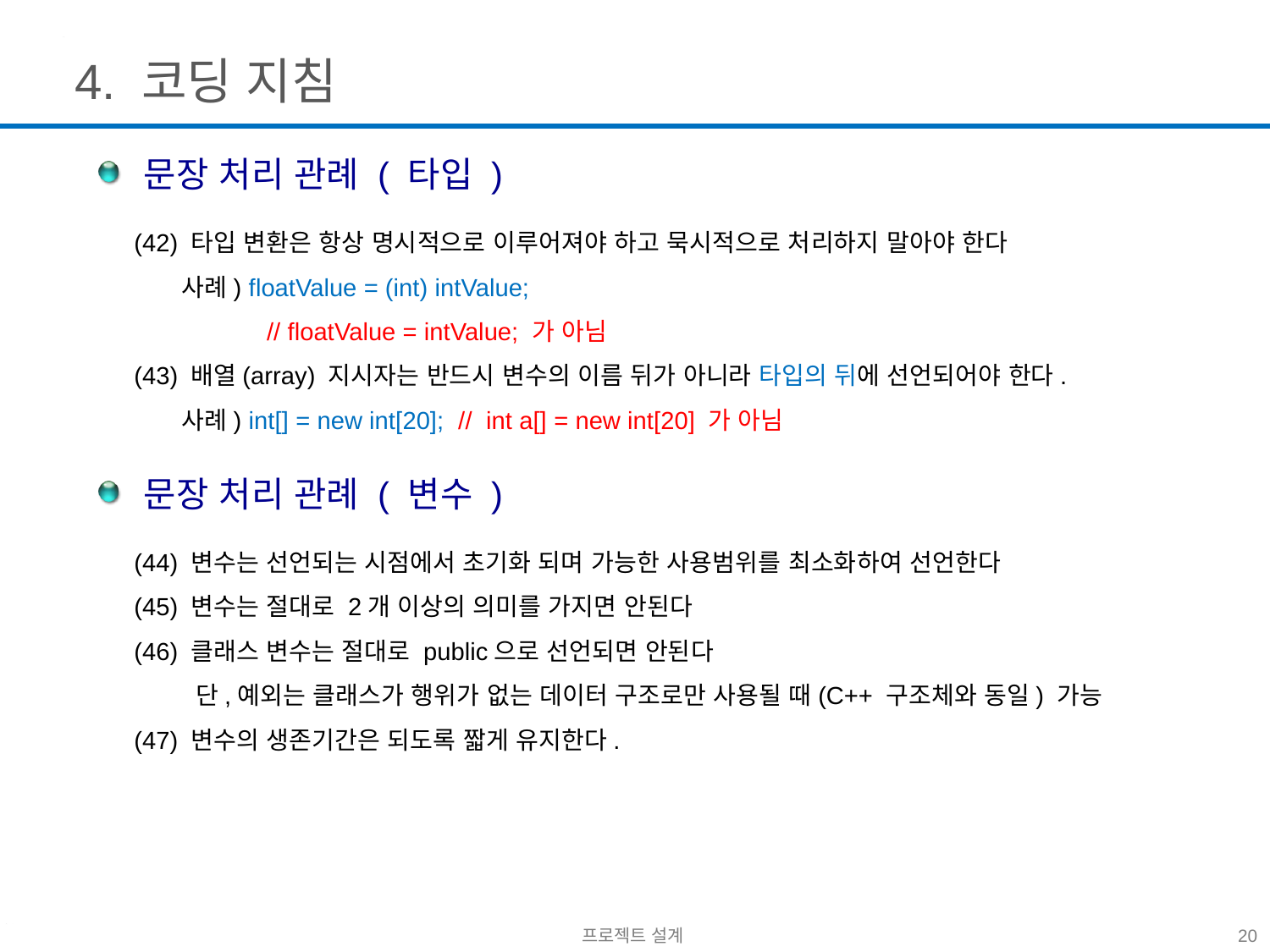

4. 코딩 지침
 문장 처리 관례 ( 타입 )
(42) 타입 변환은 항상 명시적으로 이루어져야 하고 묵시적으로 처리하지 말아야 한다
      사례) floatValue = (int) intValue;
                   // floatValue = intValue; 가 아님
(43) 배열(array) 지시자는 반드시 변수의 이름 뒤가 아니라 타입의 뒤에 선언되어야 한다.
      사례) int[] = new int[20];  //  int a[] = new int[20] 가 아님
 문장 처리 관례 ( 변수 )
(44) 변수는 선언되는 시점에서 초기화 되며 가능한 사용범위를 최소화하여 선언한다
(45) 변수는 절대로 2개 이상의 의미를 가지면 안된다
(46) 클래스 변수는 절대로 public으로 선언되면 안된다
        단,예외는 클래스가 행위가 없는 데이터 구조로만 사용될 때(C++ 구조체와 동일) 가능
(47) 변수의 생존기간은 되도록 짧게 유지한다.